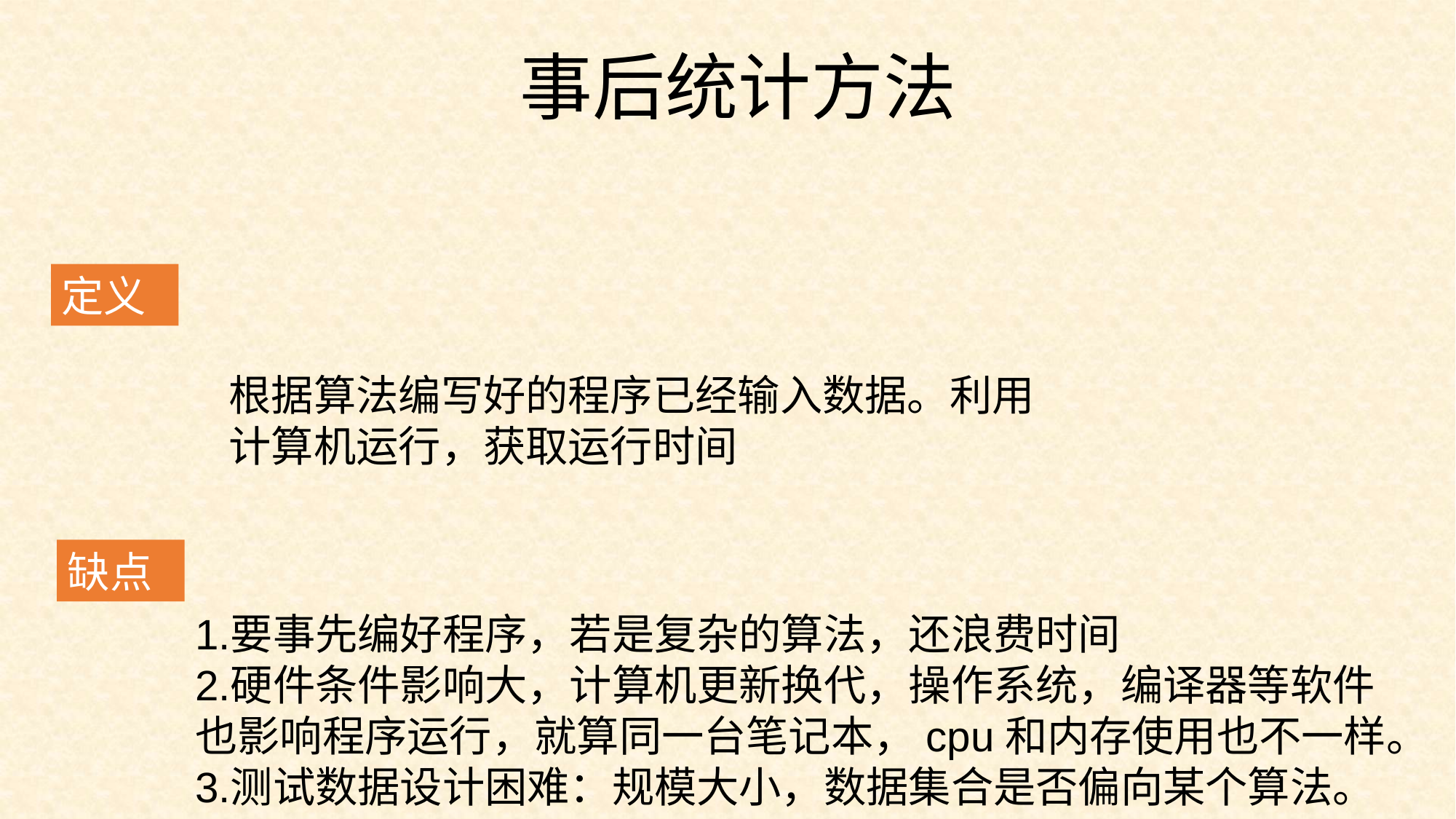

事后统计方法

定义
根据算法编写好的程序已经输入数据。利用计算机运行，获取运行时间
缺点
要事先编好程序，若是复杂的算法，还浪费时间
硬件条件影响大，计算机更新换代，操作系统，编译器等软件也影响程序运行，就算同一台笔记本，cpu和内存使用也不一样。
测试数据设计困难：规模大小，数据集合是否偏向某个算法。